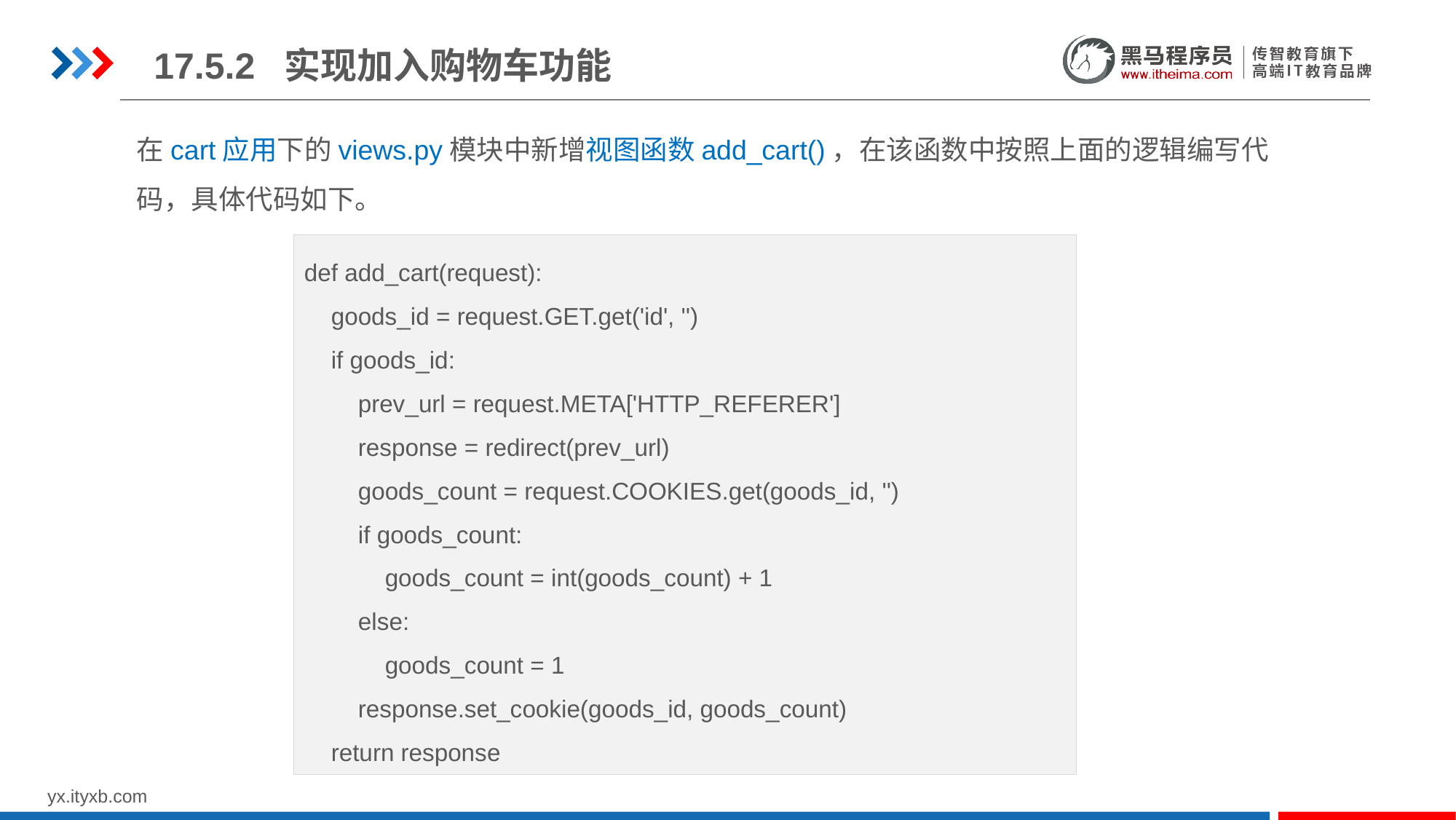

17.5.2  实现加入购物车功能
在cart应用下的views.py模块中新增视图函数add_cart()，在该函数中按照上面的逻辑编写代码，具体代码如下。
def add_cart(request):
    goods_id = request.GET.get('id', '')
    if goods_id:
        prev_url = request.META['HTTP_REFERER']
        response = redirect(prev_url)
        goods_count = request.COOKIES.get(goods_id, '')
        if goods_count:
            goods_count = int(goods_count) + 1
        else:
            goods_count = 1
        response.set_cookie(goods_id, goods_count)
    return response